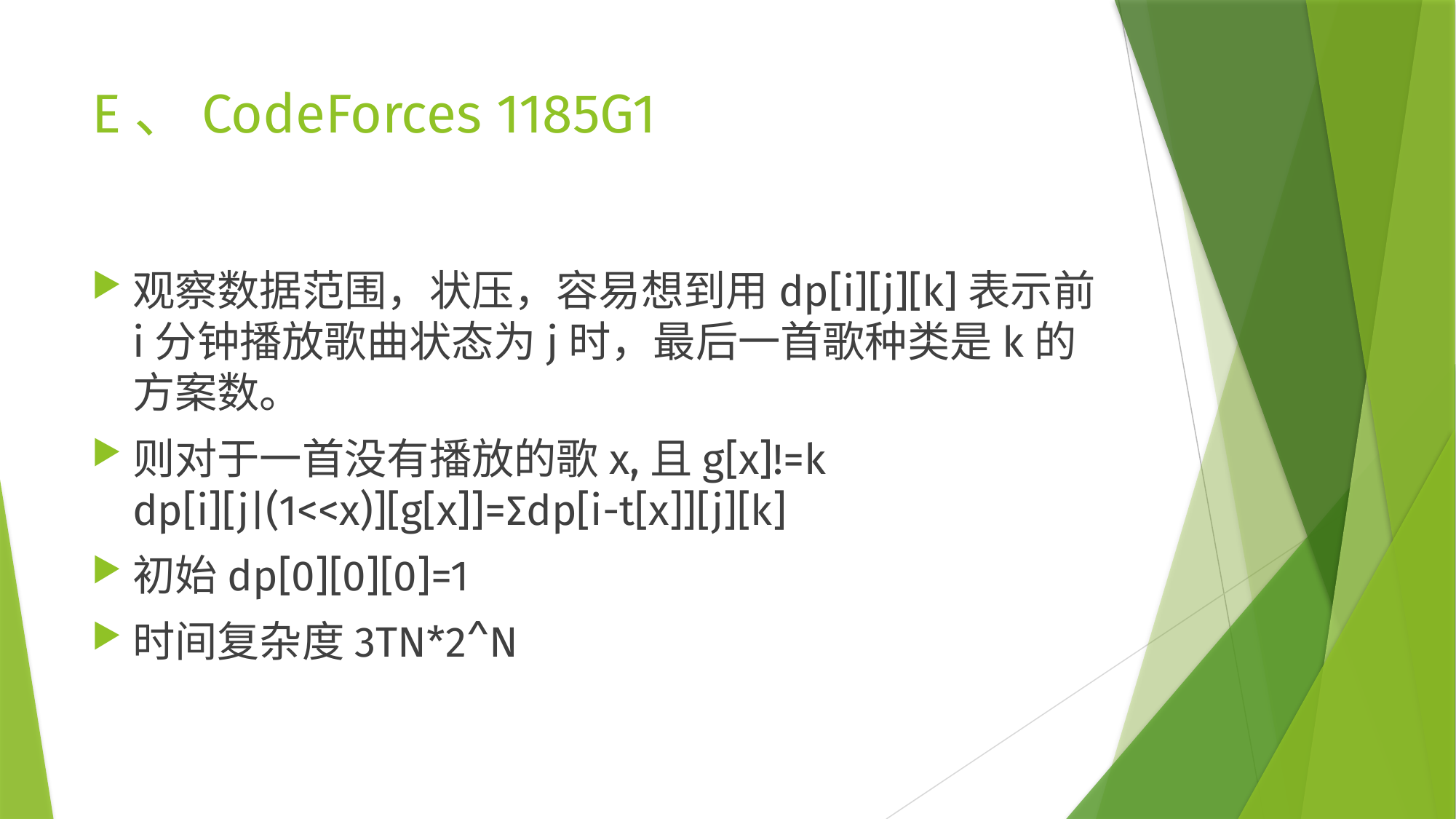

# E、CodeForces 1185G1
观察数据范围，状压，容易想到用dp[i][j][k]表示前i分钟播放歌曲状态为j时，最后一首歌种类是k的方案数。
则对于一首没有播放的歌x,且g[x]!=k
dp[i][j|(1<<x)][g[x]]=∑dp[i-t[x]][j][k]
初始dp[0][0][0]=1
时间复杂度3TN*2^N